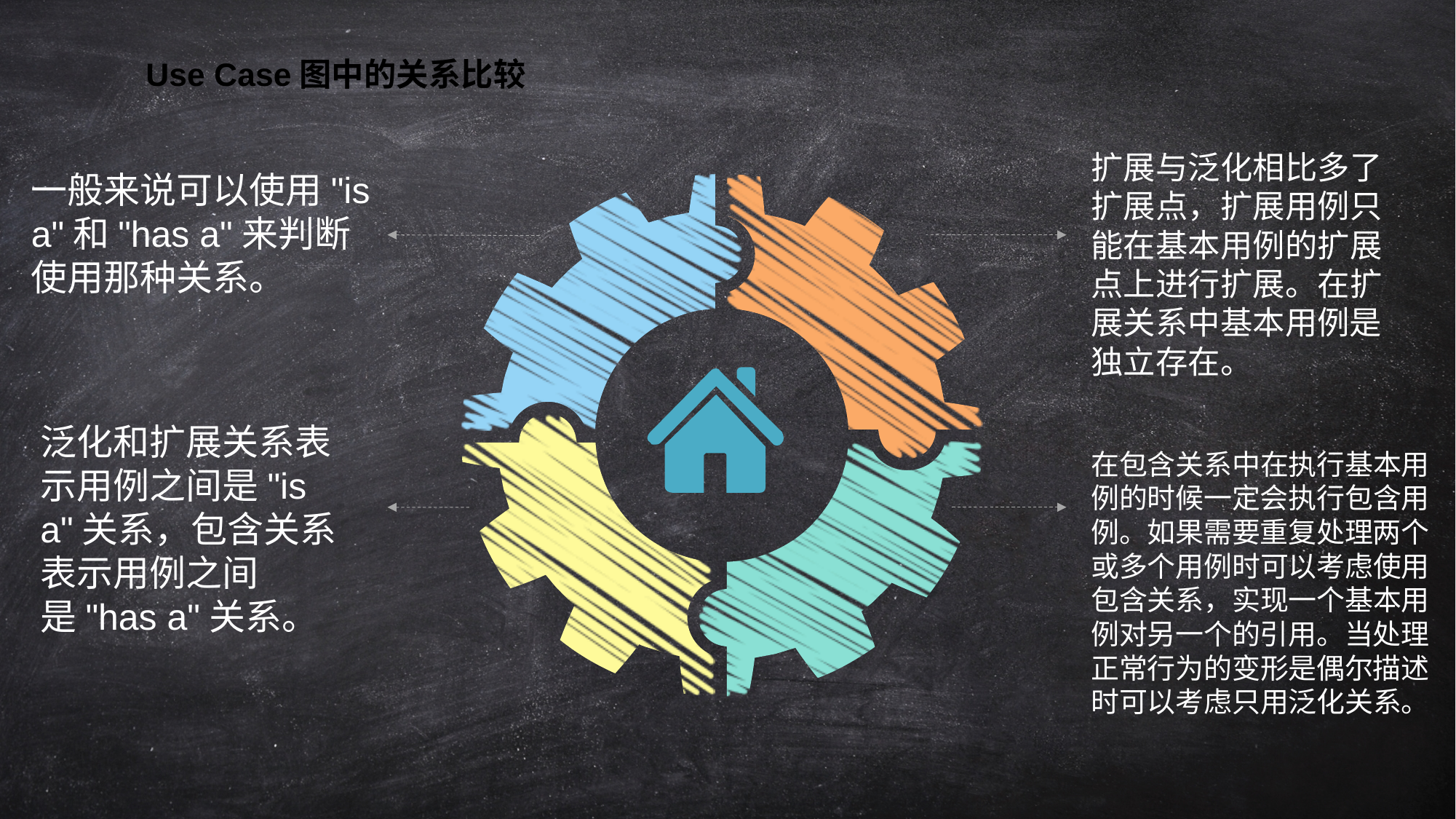

Use Case图中的关系比较
扩展与泛化相比多了扩展点，扩展用例只能在基本用例的扩展点上进行扩展。在扩展关系中基本用例是独立存在。
一般来说可以使用"is a"和"has a"来判断使用那种关系。

泛化和扩展关系表示用例之间是"is a"关系，包含关系表示用例之间是"has a"关系。

在包含关系中在执行基本用例的时候一定会执行包含用例。如果需要重复处理两个或多个用例时可以考虑使用包含关系，实现一个基本用例对另一个的引用。当处理正常行为的变形是偶尔描述时可以考虑只用泛化关系。